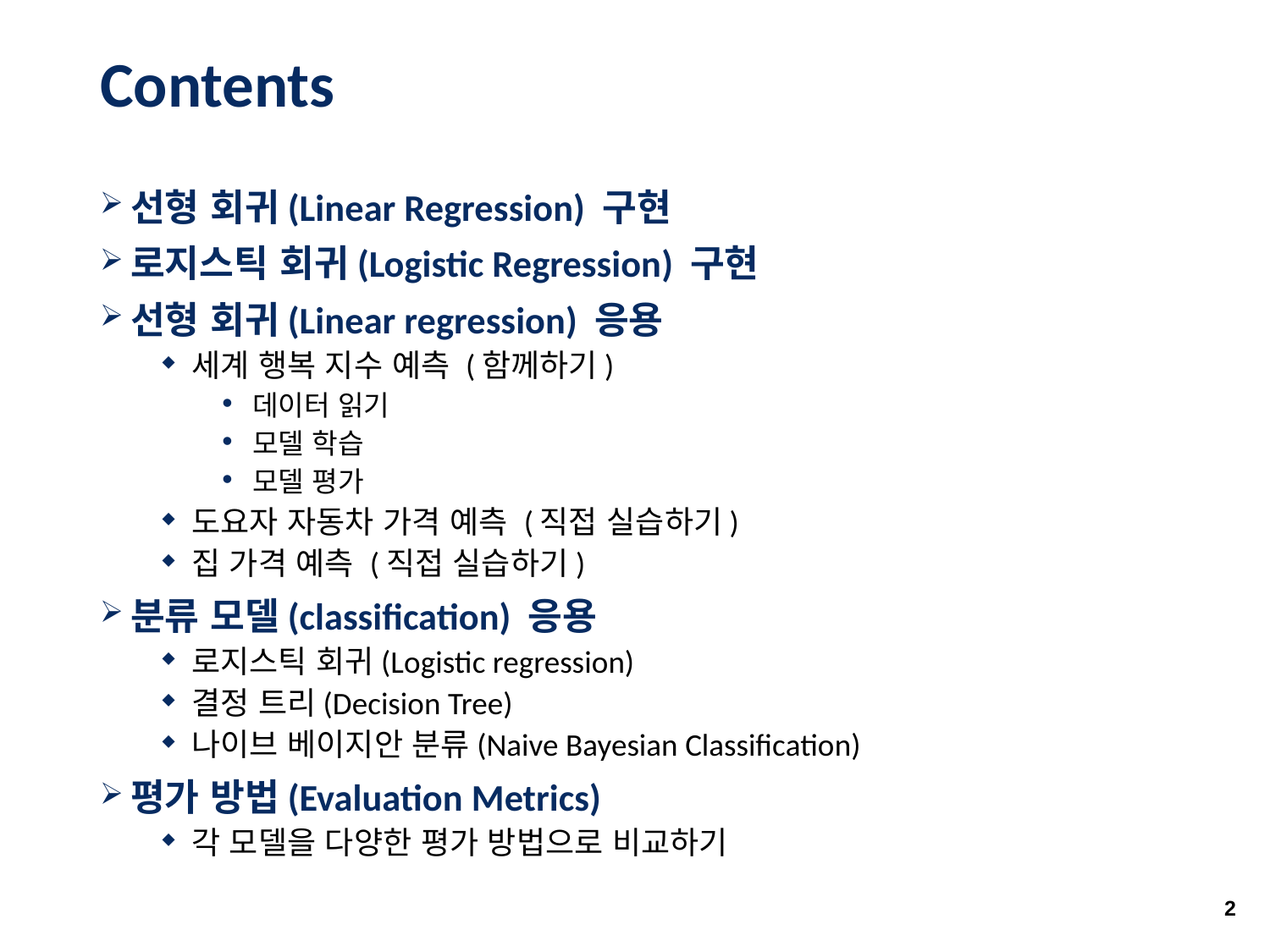

# Contents
선형 회귀(Linear Regression) 구현
로지스틱 회귀(Logistic Regression) 구현
선형 회귀(Linear regression) 응용
세계 행복 지수 예측 (함께하기)
데이터 읽기
모델 학습
모델 평가
도요자 자동차 가격 예측 (직접 실습하기)
집 가격 예측 (직접 실습하기)
분류 모델(classification) 응용
로지스틱 회귀(Logistic regression)
결정 트리(Decision Tree)
나이브 베이지안 분류(Naive Bayesian Classification)
평가 방법(Evaluation Metrics)
각 모델을 다양한 평가 방법으로 비교하기
2